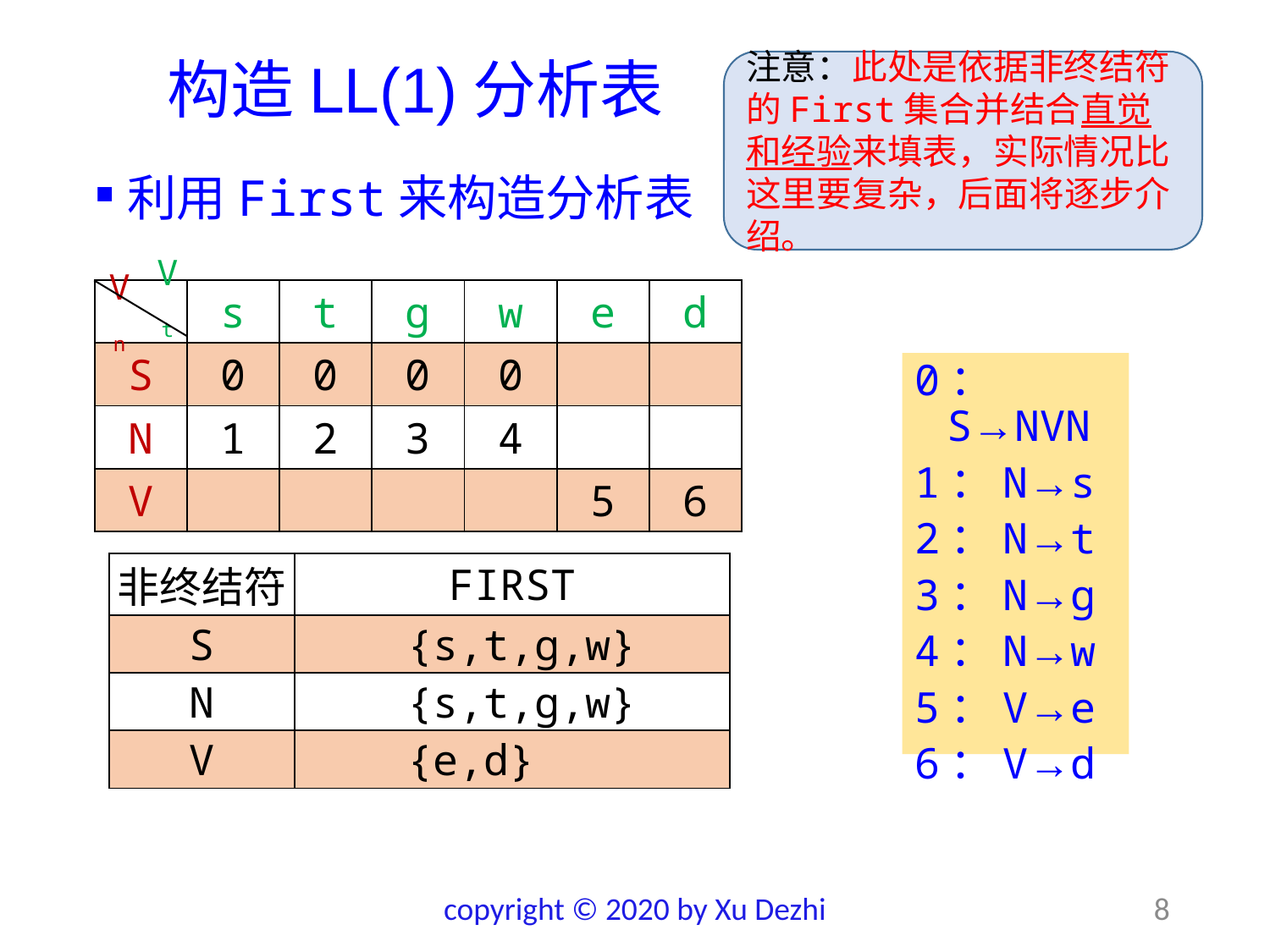

# 构造LL(1)分析表
注意：此处是依据非终结符的First集合并结合直觉和经验来填表，实际情况比这里要复杂，后面将逐步介绍。
利用First来构造分析表
Vt
Vn
|  | s | t | g | w | e | d |
| --- | --- | --- | --- | --- | --- | --- |
| S | 0 | 0 | 0 | 0 |  |  |
| N | 1 | 2 | 3 | 4 |  |  |
| V |  |  |  |  | 5 | 6 |
0：S→NVN
1：N→s
2：N→t
3：N→g
4：N→w
5：V→e
6：V→d
| 非终结符 | FIRST |
| --- | --- |
| S | {s,t,g,w} |
| N | {s,t,g,w} |
| V | {e,d} |
copyright © 2020 by Xu Dezhi
8